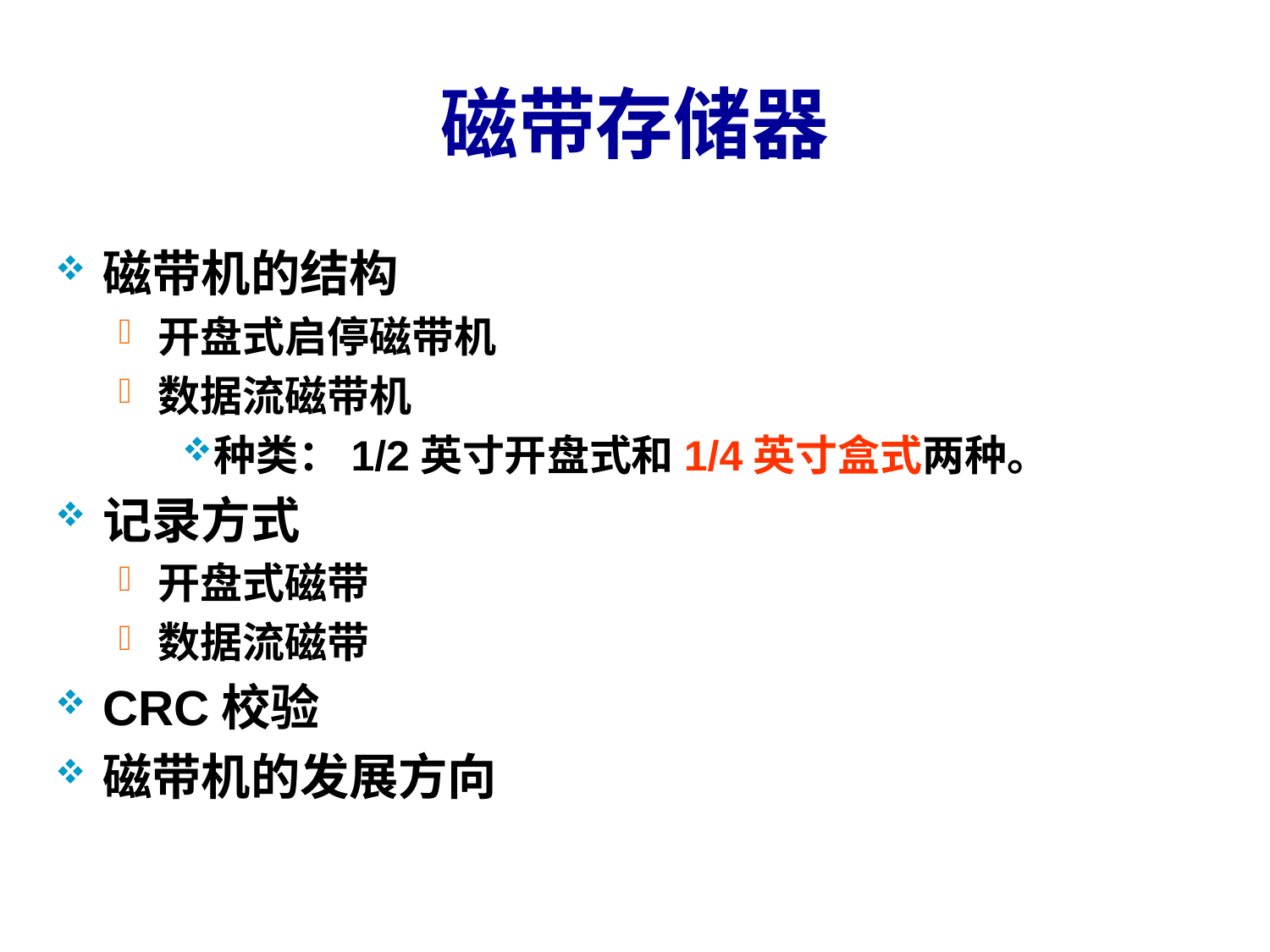

# 磁带存储器
磁带机的结构
开盘式启停磁带机
数据流磁带机
种类：1/2英寸开盘式和1/4英寸盒式两种。
记录方式
开盘式磁带
数据流磁带
CRC校验
磁带机的发展方向